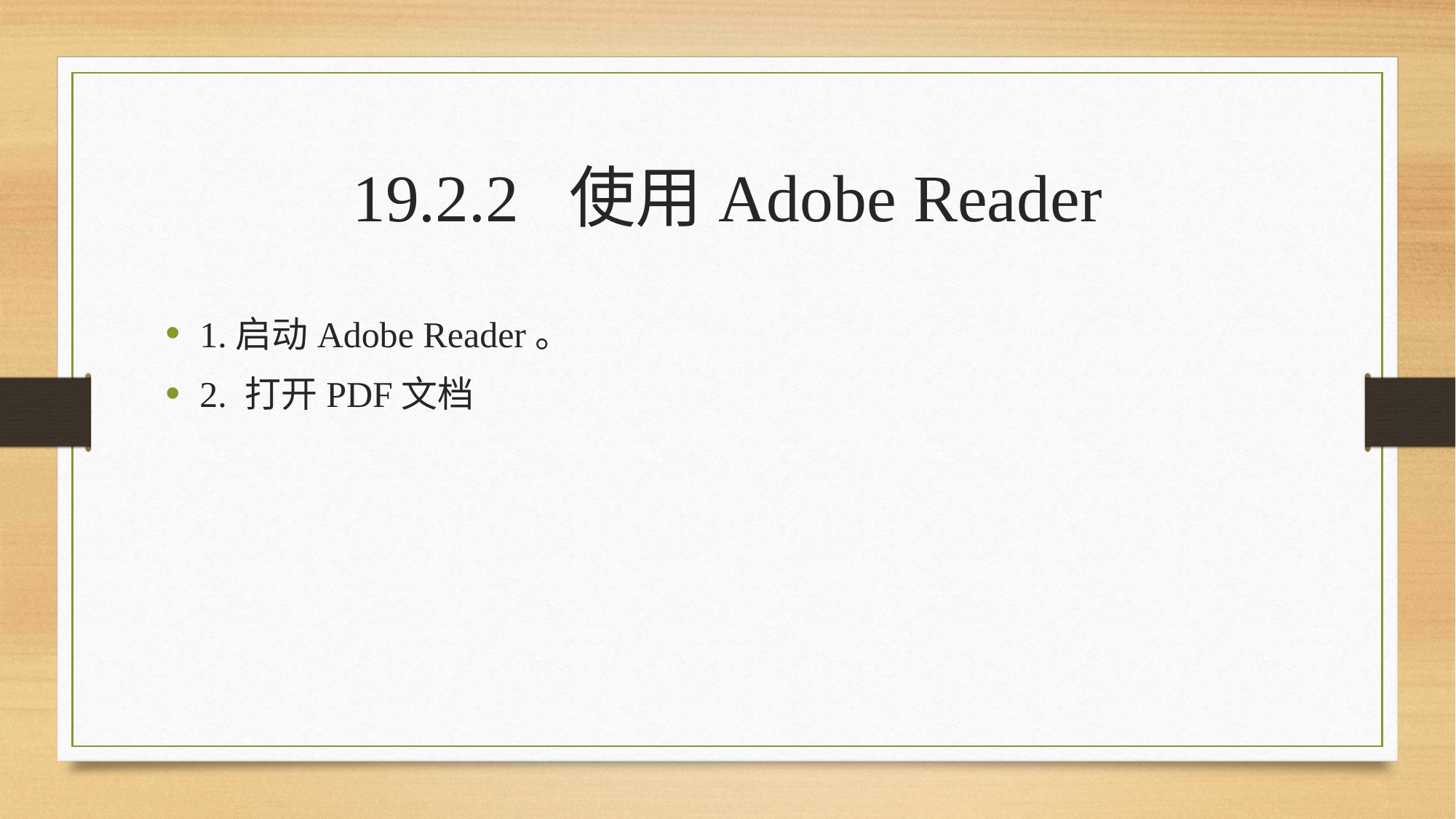

# 19.2.2  使用Adobe Reader
1.启动Adobe Reader。
2. 打开PDF文档